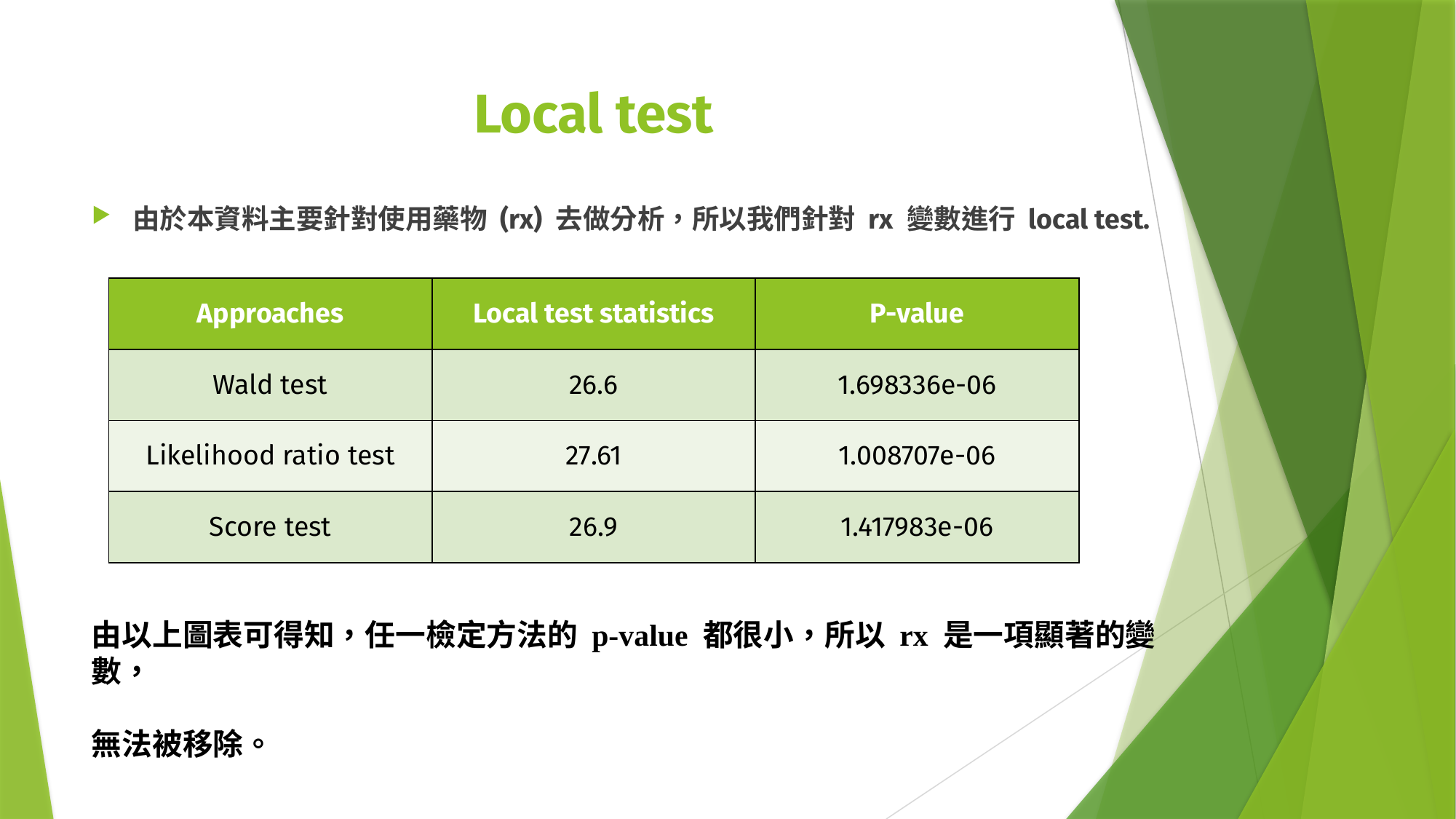

# Local test
由於本資料主要針對使用藥物 (rx) 去做分析，所以我們針對 rx 變數進行 local test.
| Approaches | Local test statistics | P-value |
| --- | --- | --- |
| Wald test | 26.6 | 1.698336e-06 |
| Likelihood ratio test | 27.61 | 1.008707e-06 |
| Score test | 26.9 | 1.417983e-06 |
由以上圖表可得知，任一檢定方法的 p-value 都很小，所以 rx 是一項顯著的變數，

無法被移除。